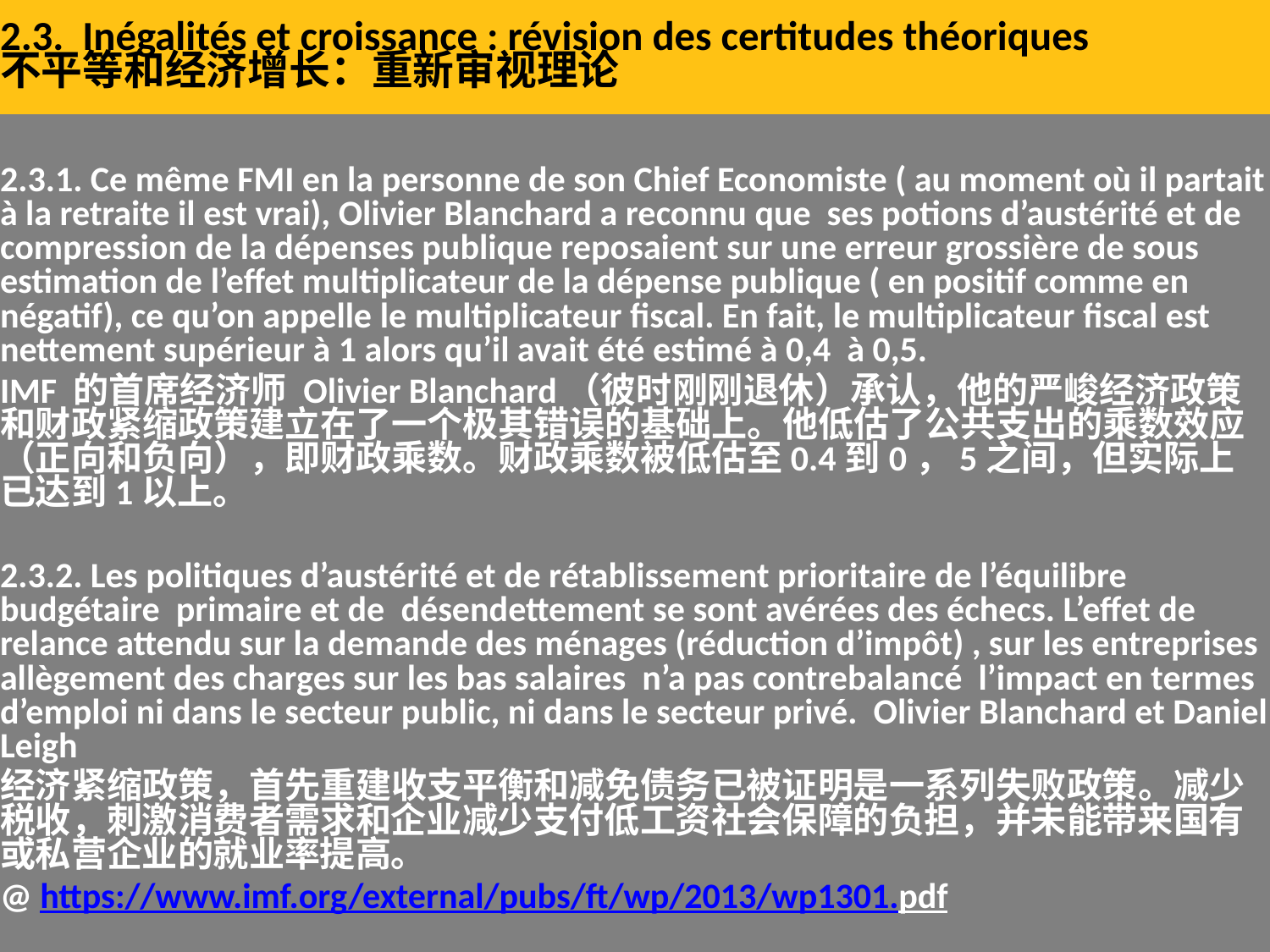

# 2.3.  Inégalités et croissance : révision des certitudes théoriques
不平等和经济增长：重新审视理论

2.3.1. Ce même FMI en la personne de son Chief Economiste ( au moment où il partait à la retraite il est vrai), Olivier Blanchard a reconnu que  ses potions d’austérité et de compression de la dépenses publique reposaient sur une erreur grossière de sous estimation de l’effet multiplicateur de la dépense publique ( en positif comme en négatif), ce qu’on appelle le multiplicateur fiscal. En fait, le multiplicateur fiscal est nettement supérieur à 1 alors qu’il avait été estimé à 0,4  à 0,5.
IMF 的首席经济师 Olivier Blanchard（彼时刚刚退休）承认，他的严峻经济政策和财政紧缩政策建立在了一个极其错误的基础上。他低估了公共支出的乘数效应（正向和负向），即财政乘数。财政乘数被低估至0.4到0，5之间，但实际上已达到1以上。

2.3.2. Les politiques d’austérité et de rétablissement prioritaire de l’équilibre budgétaire  primaire et de  désendettement se sont avérées des échecs. L’effet de relance attendu sur la demande des ménages (réduction d’impôt) , sur les entreprises allègement des charges sur les bas salaires  n’a pas contrebalancé  l’impact en termes d’emploi ni dans le secteur public, ni dans le secteur privé.  Olivier Blanchard et Daniel Leigh
经济紧缩政策，首先重建收支平衡和减免债务已被证明是一系列失败政策。减少税收，刺激消费者需求和企业减少支付低工资社会保障的负担，并未能带来国有或私营企业的就业率提高。
@ https://www.imf.org/external/pubs/ft/wp/2013/wp1301.pdf